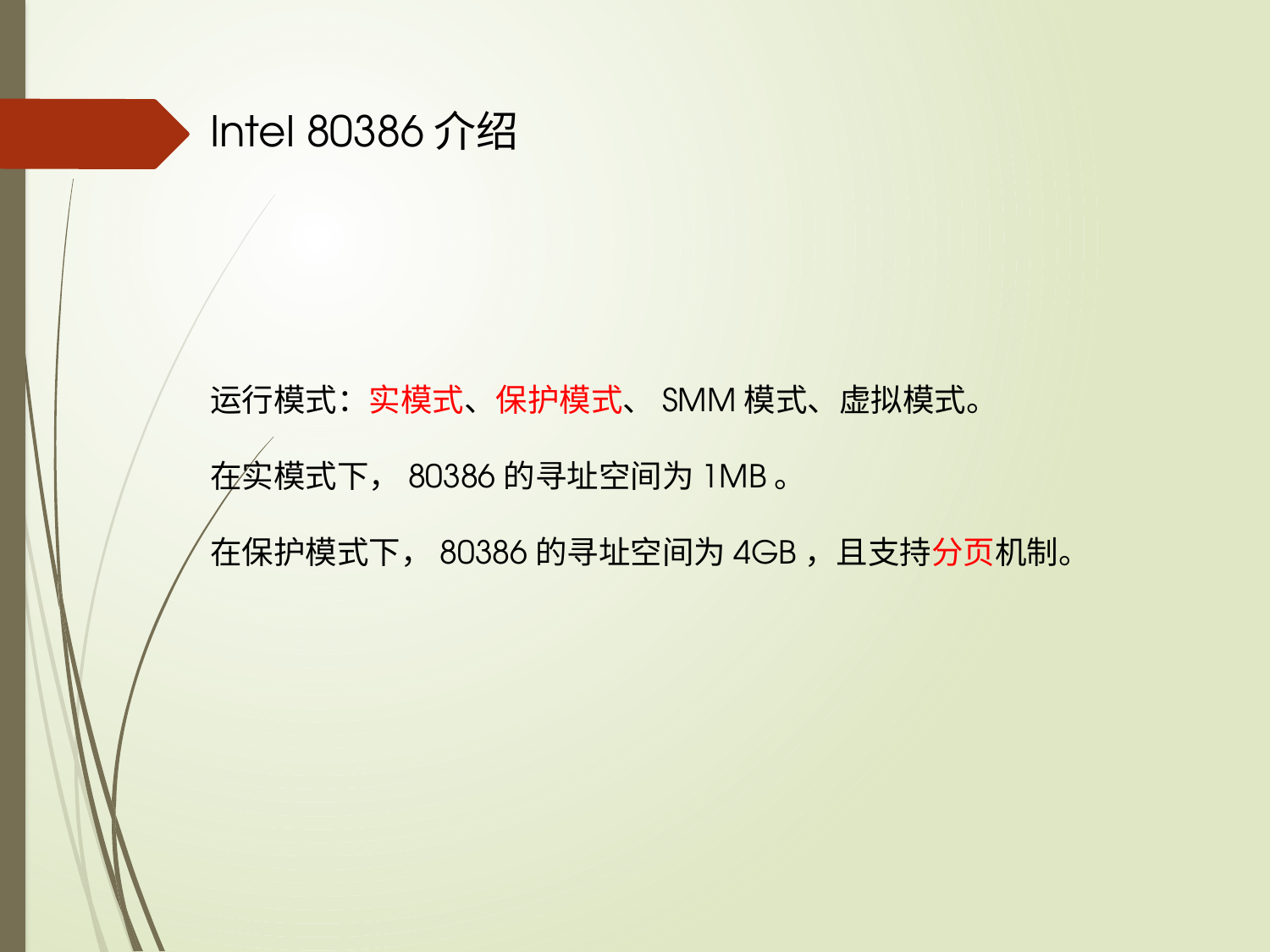

Intel 80386介绍
运行模式：实模式、保护模式、SMM模式、虚拟模式。
在实模式下，80386的寻址空间为1MB。
在保护模式下，80386的寻址空间为4GB，且支持分页机制。